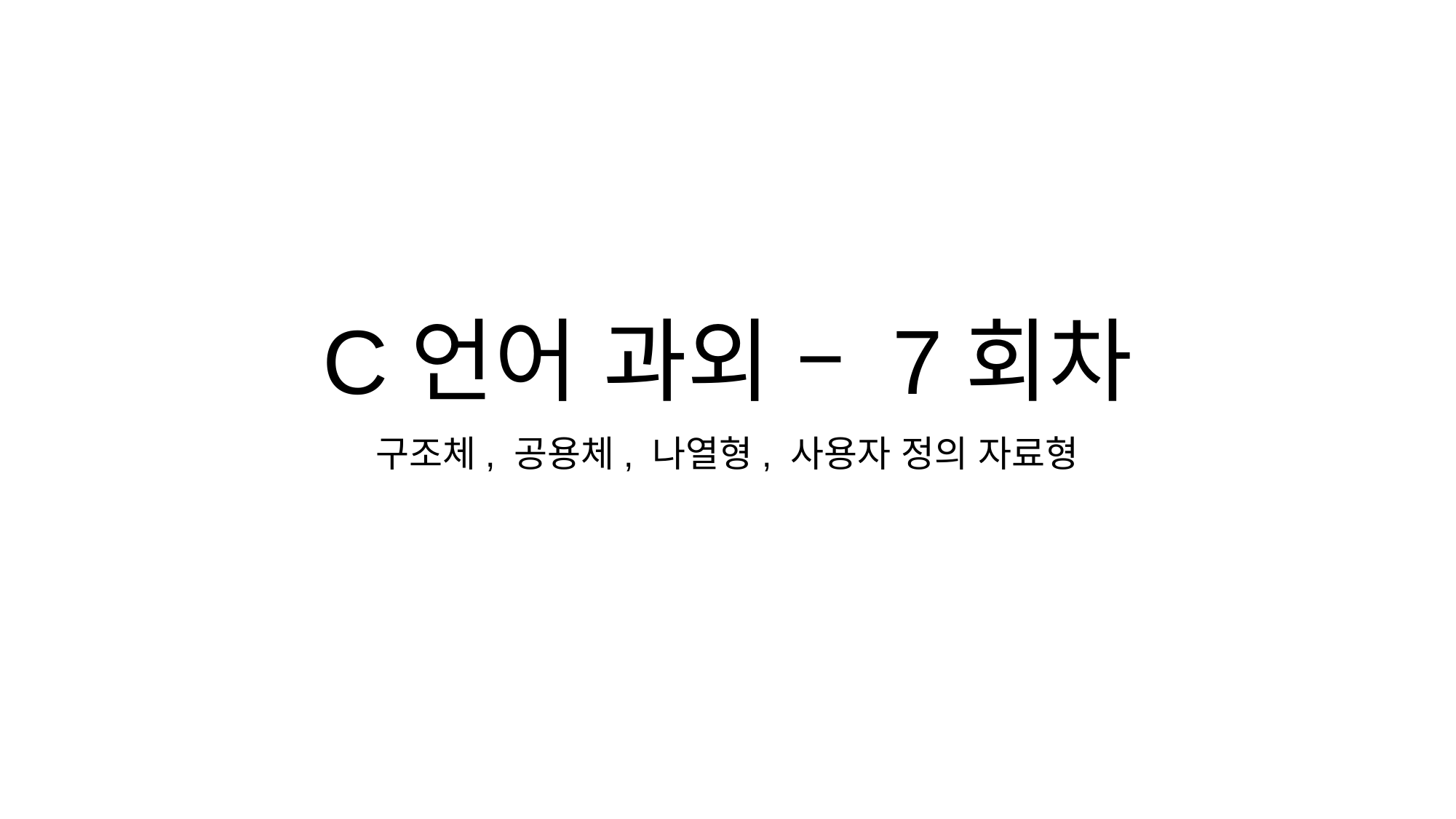

# C언어 과외 – 7회차
구조체, 공용체, 나열형, 사용자 정의 자료형